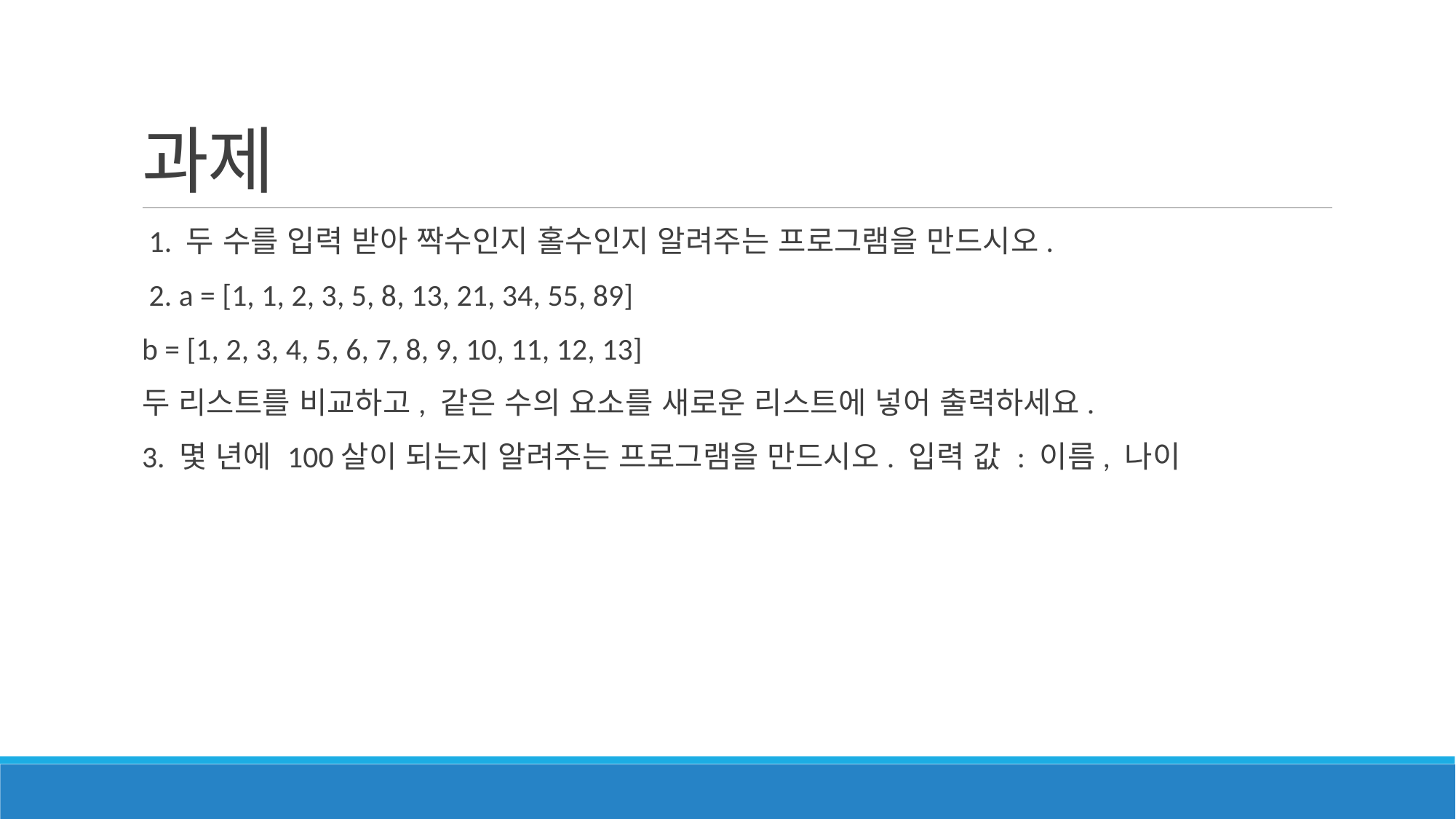

# 과제
 1. 두 수를 입력 받아 짝수인지 홀수인지 알려주는 프로그램을 만드시오.
 2. a = [1, 1, 2, 3, 5, 8, 13, 21, 34, 55, 89]
b = [1, 2, 3, 4, 5, 6, 7, 8, 9, 10, 11, 12, 13]
두 리스트를 비교하고, 같은 수의 요소를 새로운 리스트에 넣어 출력하세요.
3. 몇 년에 100살이 되는지 알려주는 프로그램을 만드시오. 입력 값 : 이름, 나이